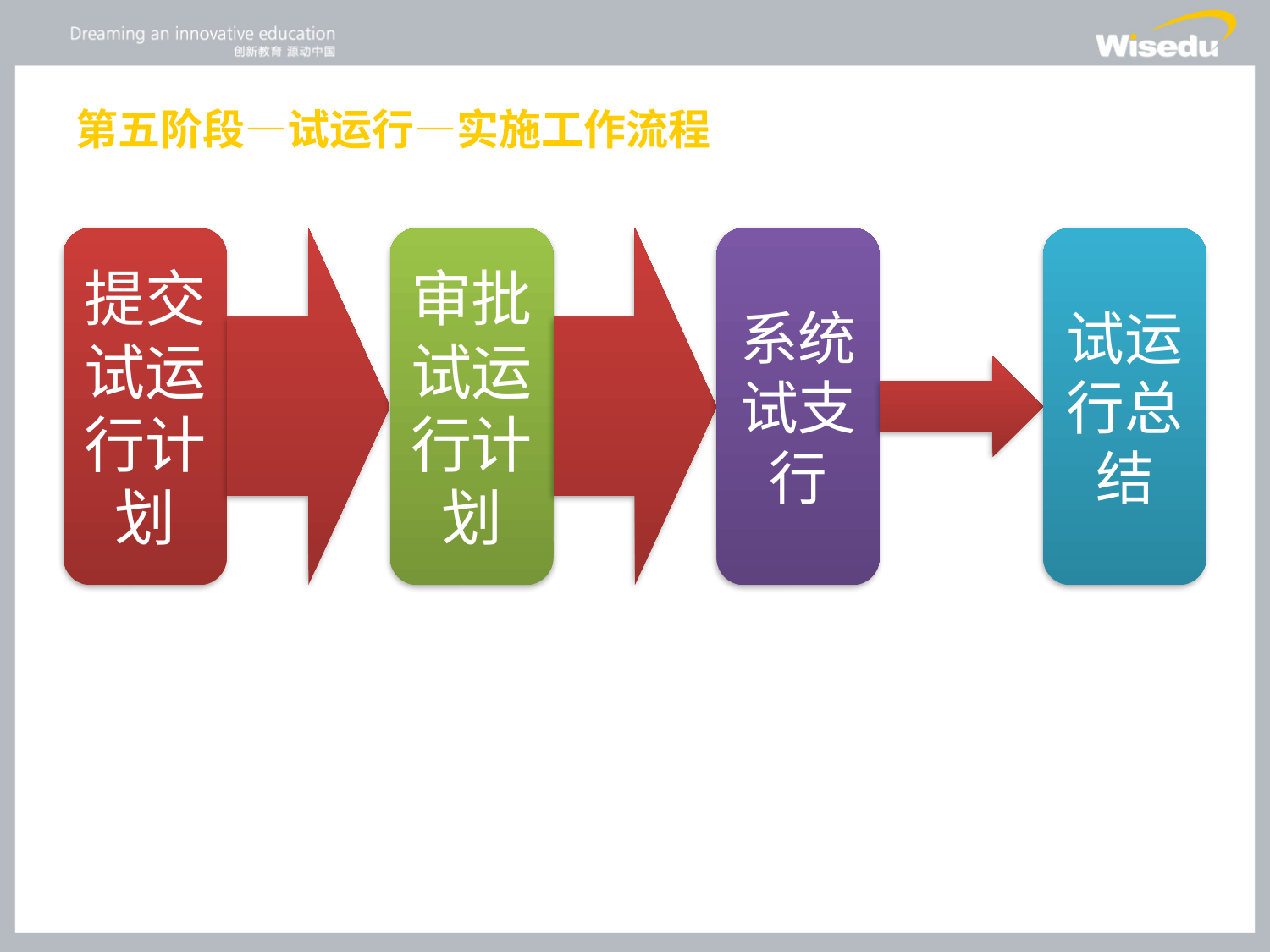

# 第五阶段—试运行—实施工作流程
提交试运行计划
审批试运行计划
系统试支行
试运行总结